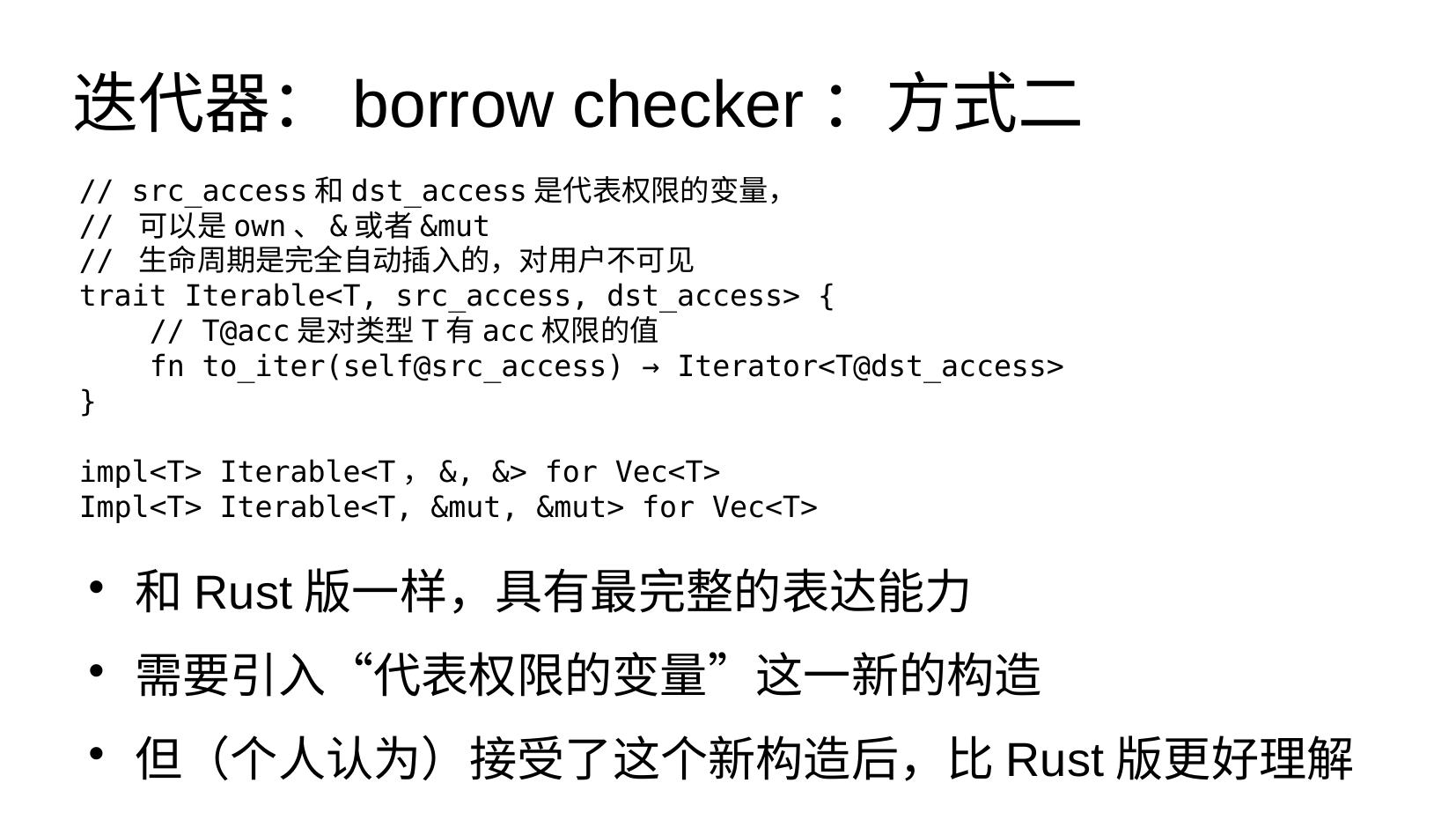

迭代器：borrow checker：方式二
// src_access和dst_access是代表权限的变量，
// 可以是own、&或者&mut
// 生命周期是完全自动插入的，对用户不可见
trait Iterable<T, src_access, dst_access> {
    // T@acc是对类型T有acc权限的值
    fn to_iter(self@src_access) → Iterator<T@dst_access>
}

impl<T> Iterable<T，&, &> for Vec<T>
Impl<T> Iterable<T, &mut, &mut> for Vec<T>
和Rust版一样，具有最完整的表达能力
需要引入“代表权限的变量”这一新的构造
但（个人认为）接受了这个新构造后，比Rust版更好理解